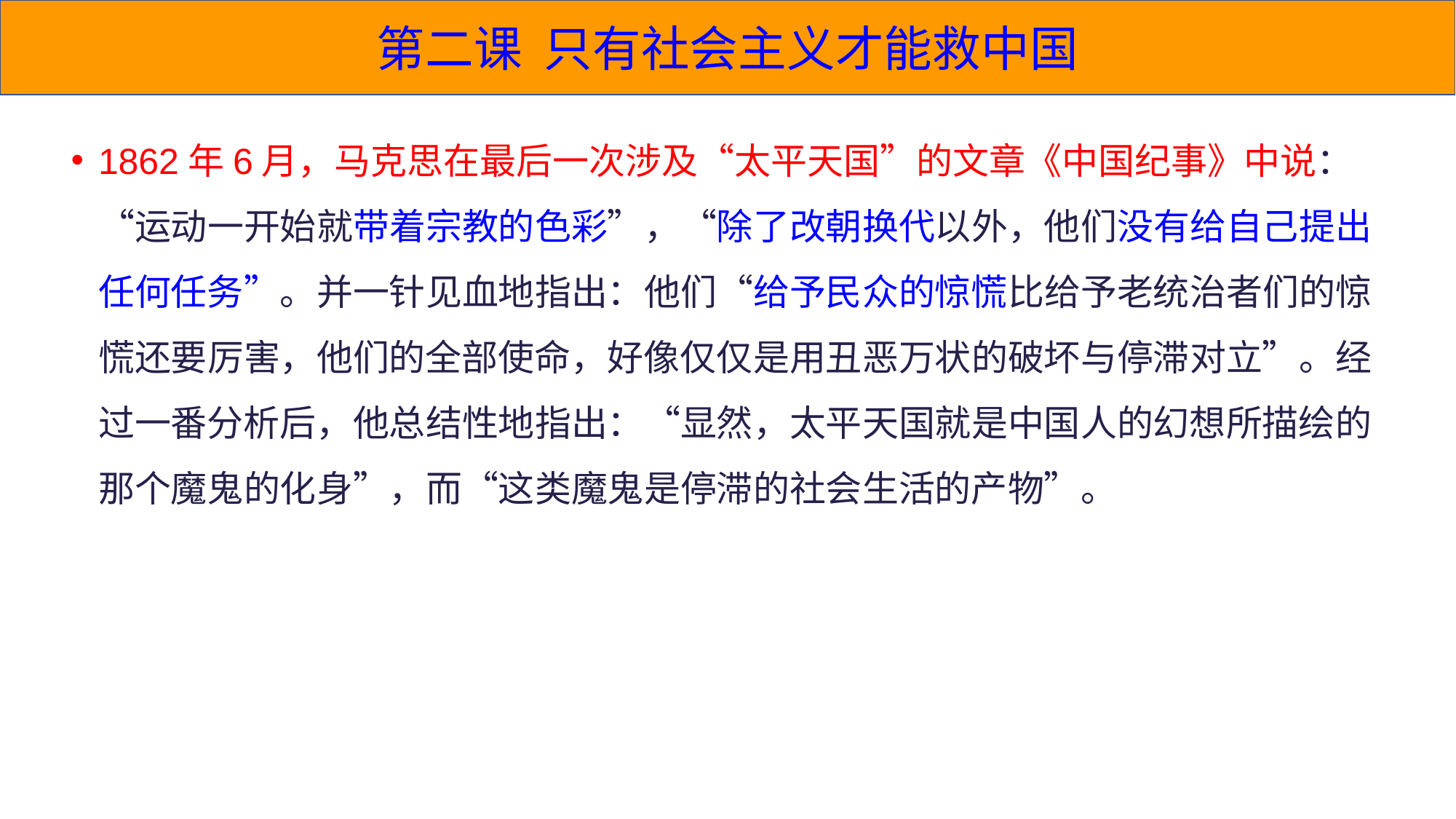

第二课  只有社会主义才能救中国
1862年6月，马克思在最后一次涉及“太平天国”的文章《中国纪事》中说：“运动一开始就带着宗教的色彩”，“除了改朝换代以外，他们没有给自己提出任何任务”。并一针见血地指出：他们“给予民众的惊慌比给予老统治者们的惊慌还要厉害，他们的全部使命，好像仅仅是用丑恶万状的破坏与停滞对立”。经过一番分析后，他总结性地指出：“显然，太平天国就是中国人的幻想所描绘的那个魔鬼的化身”，而“这类魔鬼是停滞的社会生活的产物”。